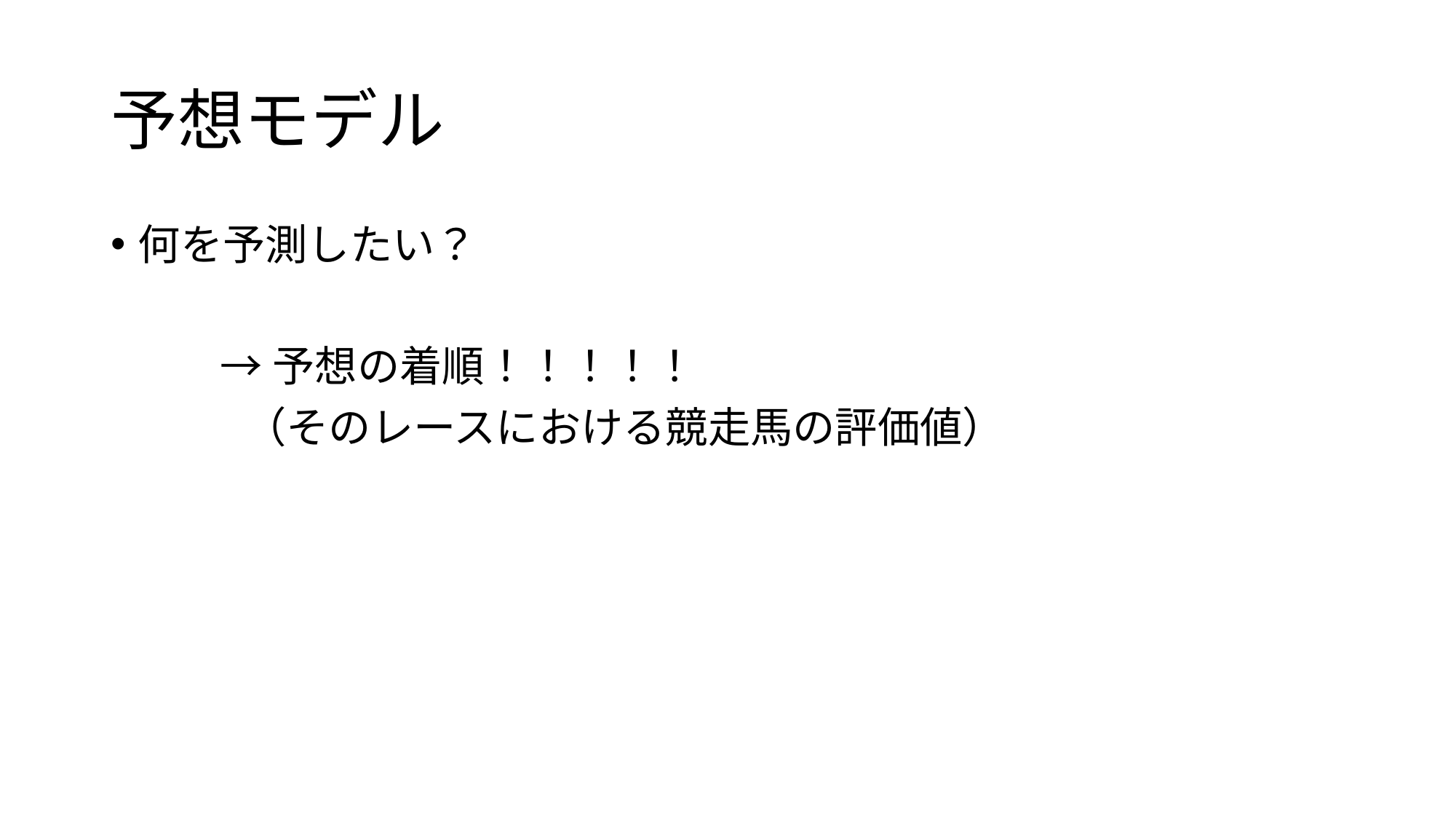

# 予想モデル
何を予測したい？

	→予想の着順！！！！！
             （そのレースにおける競走馬の評価値）